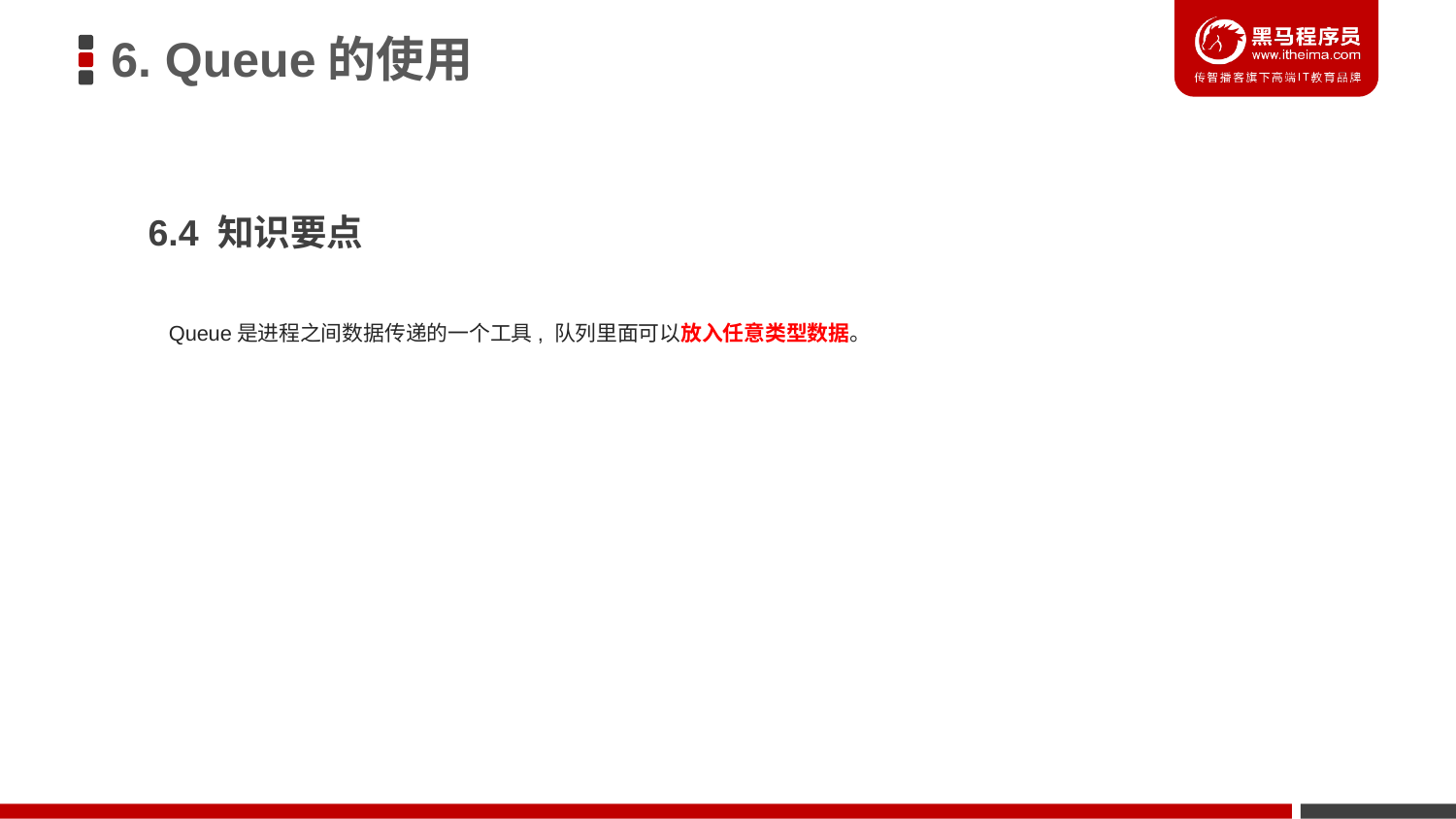

6. Queue的使用
6.4 知识要点
Queue是进程之间数据传递的一个工具, 队列里面可以放入任意类型数据。